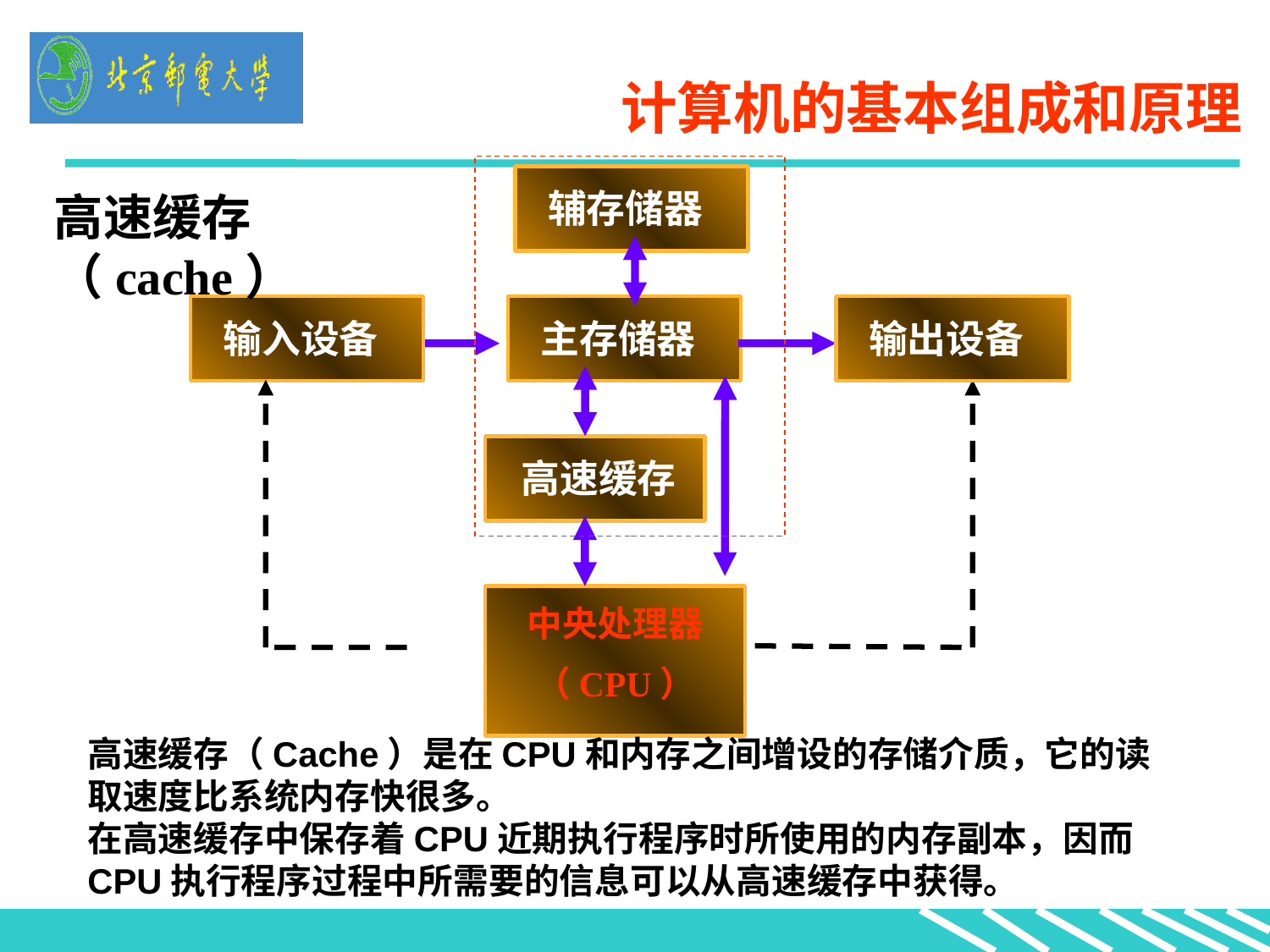

# 计算机的基本组成和原理

辅存储器
高速缓存（cache）

输入设备

主存储器

输出设备

高速缓存

中央处理器
（CPU）

高速缓存（Cache）是在CPU和内存之间增设的存储介质，它的读取速度比系统内存快很多。
在高速缓存中保存着CPU近期执行程序时所使用的内存副本，因而CPU执行程序过程中所需要的信息可以从高速缓存中获得。